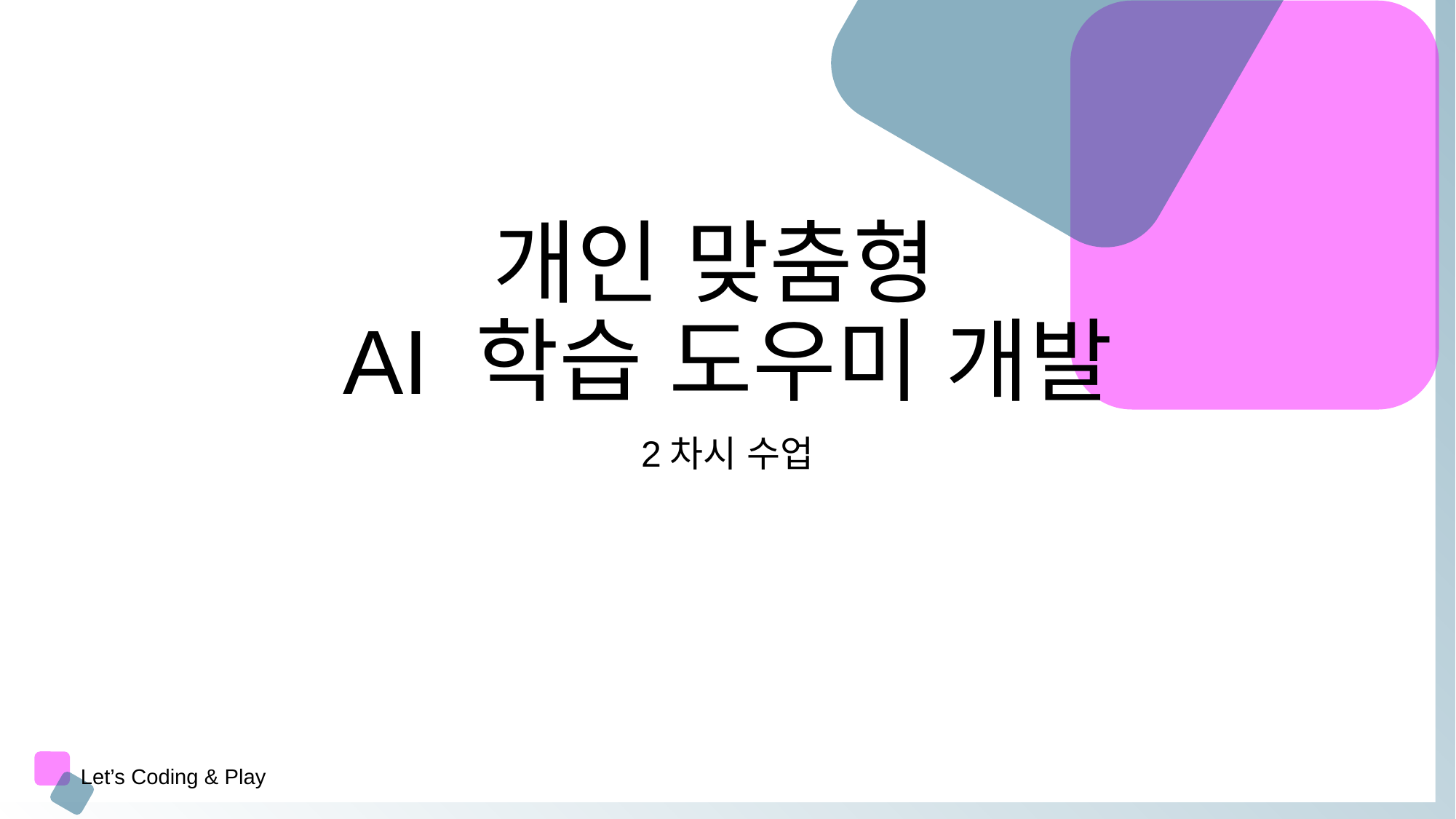

# 개인 맞춤형 AI 학습 도우미 개발
2차시 수업